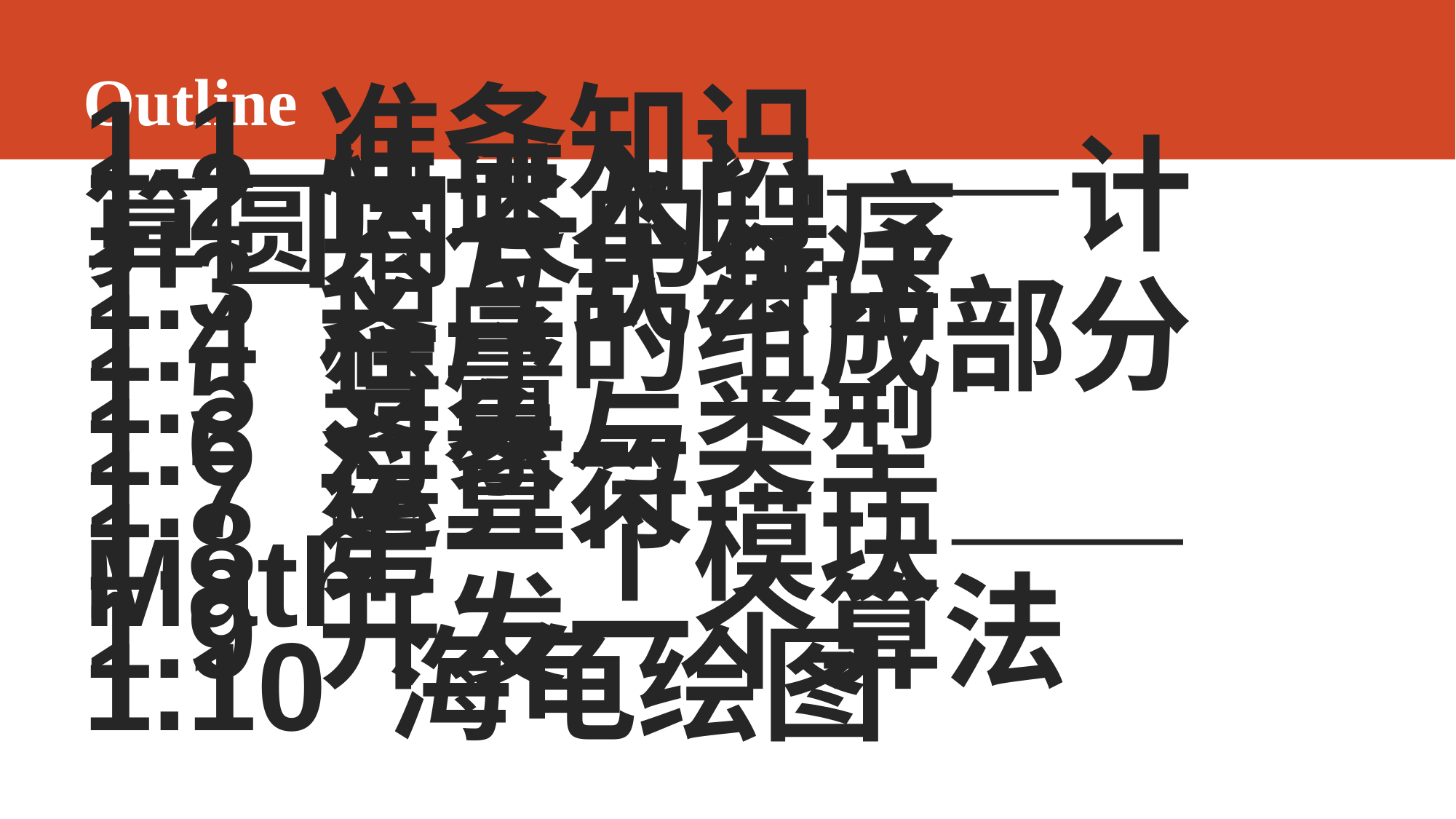

# Outline
1.1 准备知识
1.2 快速入门——计算圆周长的程序
1.3 交互式会话
1.4 程序的组成部分
1.5 变量
1.6 对象与类型
1.7 运算符
1.8 第一个模块——Math
1.9 开发一个算法
1.10 海龟绘图